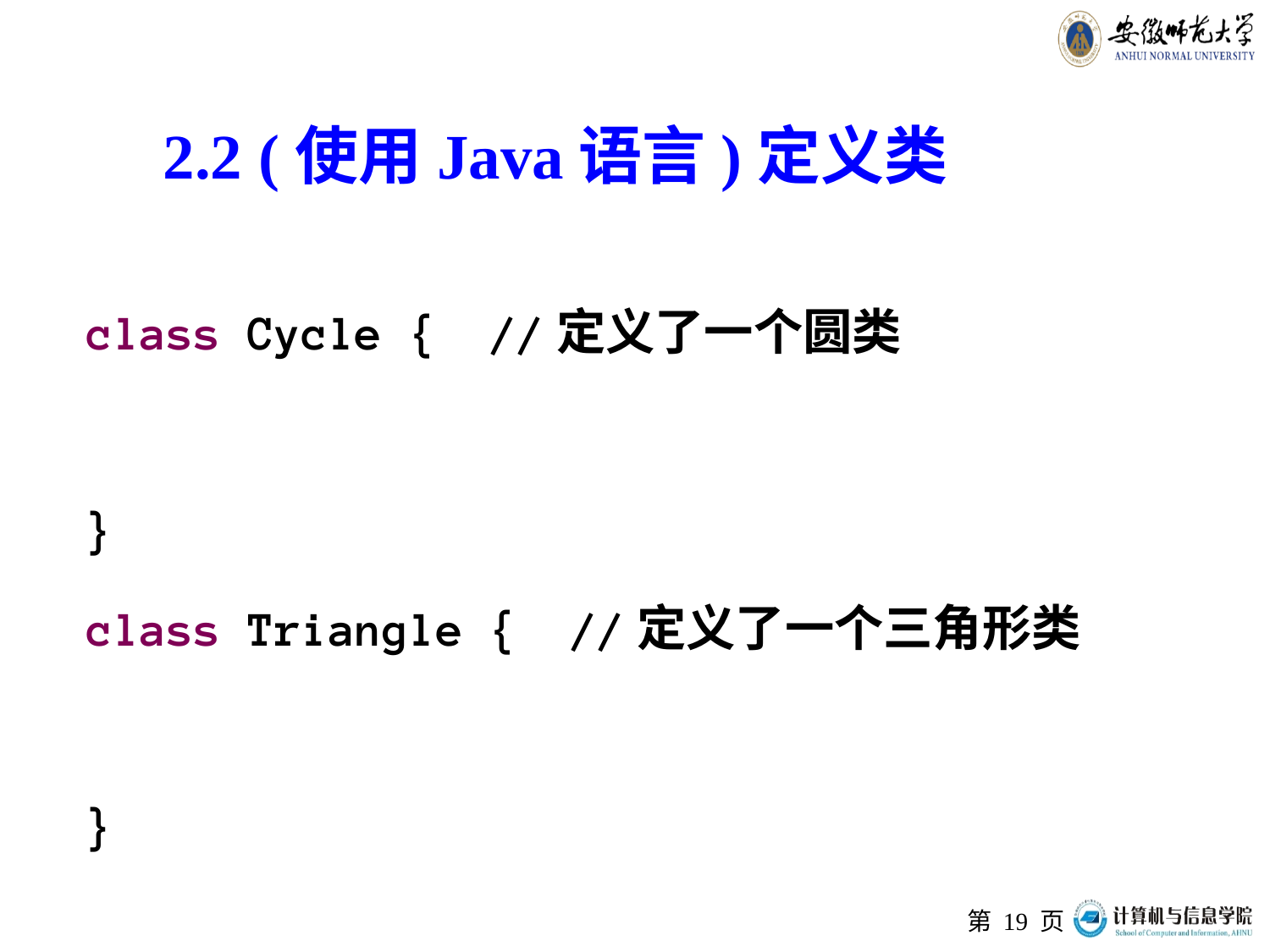

# 2.2 (使用Java语言)定义类
class Cycle {  //定义了一个圆类

}
class Triangle {  //定义了一个三角形类

}
第 19 页